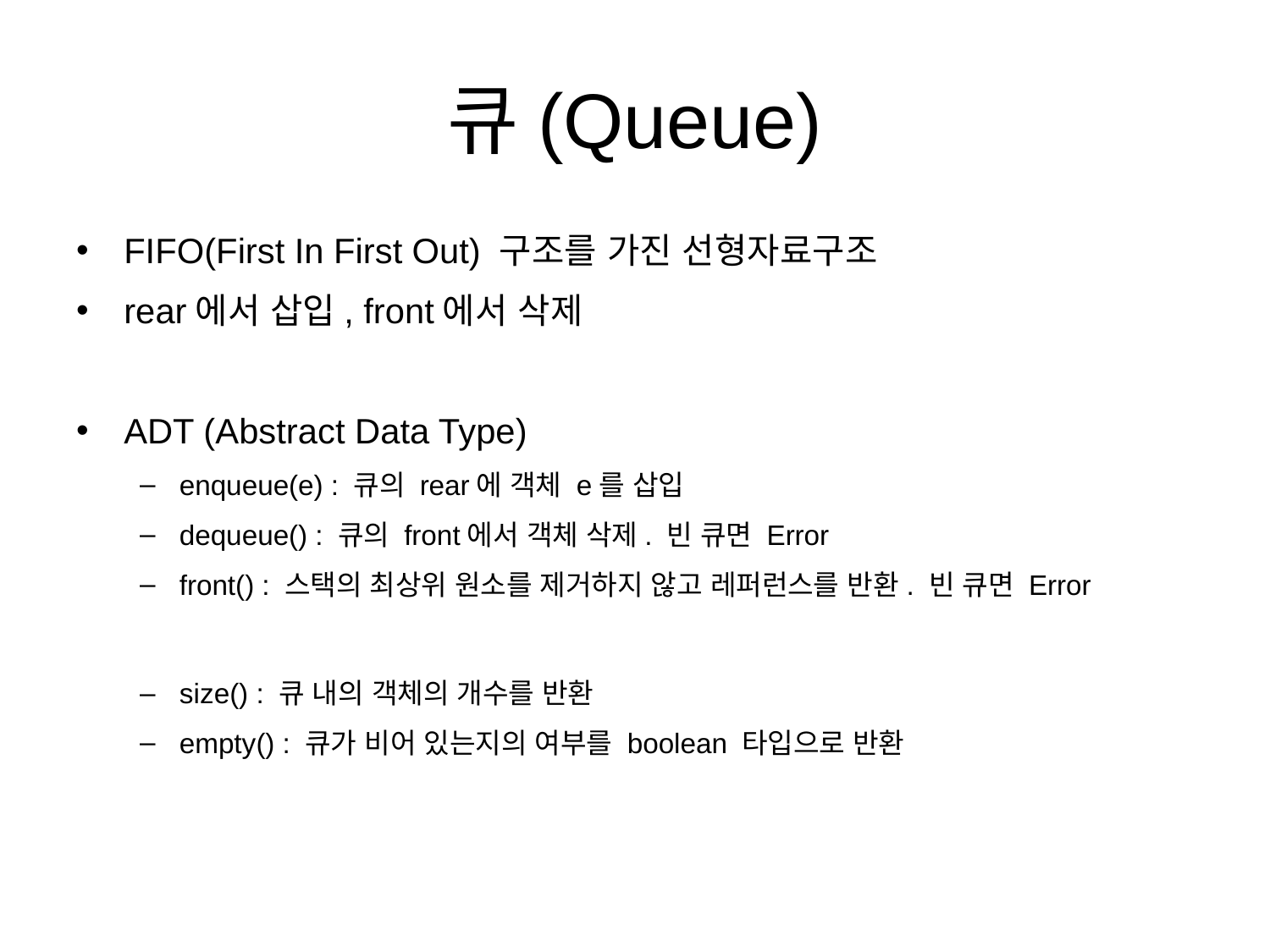

# 큐(Queue)
FIFO(First In First Out) 구조를 가진 선형자료구조
rear에서 삽입, front에서 삭제

ADT (Abstract Data Type)
enqueue(e) : 큐의 rear에 객체 e를 삽입
dequeue() : 큐의 front에서 객체 삭제. 빈 큐면 Error
front() : 스택의 최상위 원소를 제거하지 않고 레퍼런스를 반환. 빈 큐면 Error

size() : 큐 내의 객체의 개수를 반환
empty() : 큐가 비어 있는지의 여부를 boolean 타입으로 반환